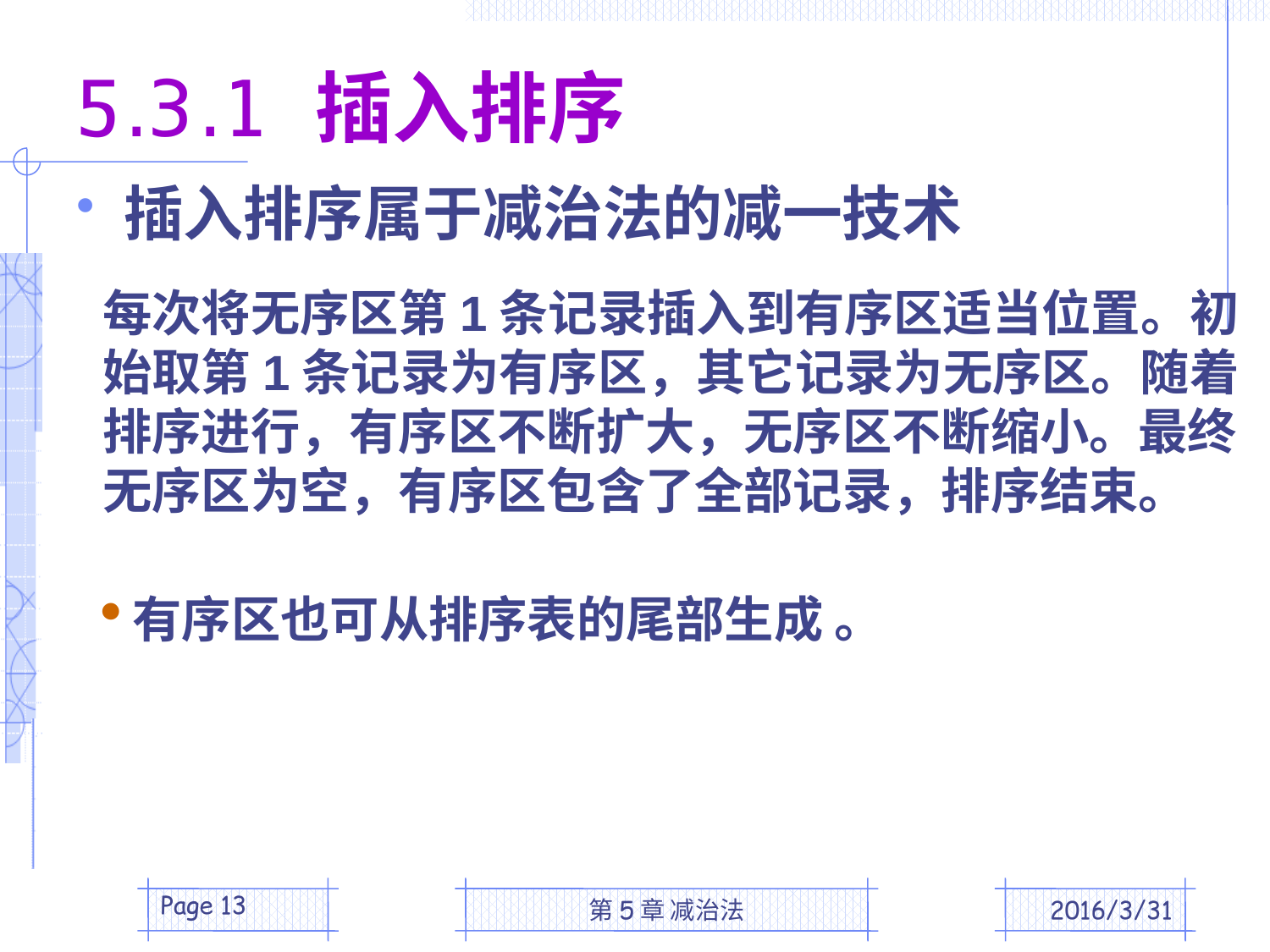

# 5.3.1 插入排序
插入排序属于减治法的减一技术
每次将无序区第1条记录插入到有序区适当位置。初始取第1条记录为有序区，其它记录为无序区。随着排序进行，有序区不断扩大，无序区不断缩小。最终无序区为空，有序区包含了全部记录，排序结束。

有序区也可从排序表的尾部生成 。
Page 13
第5章 减治法
2016/3/31